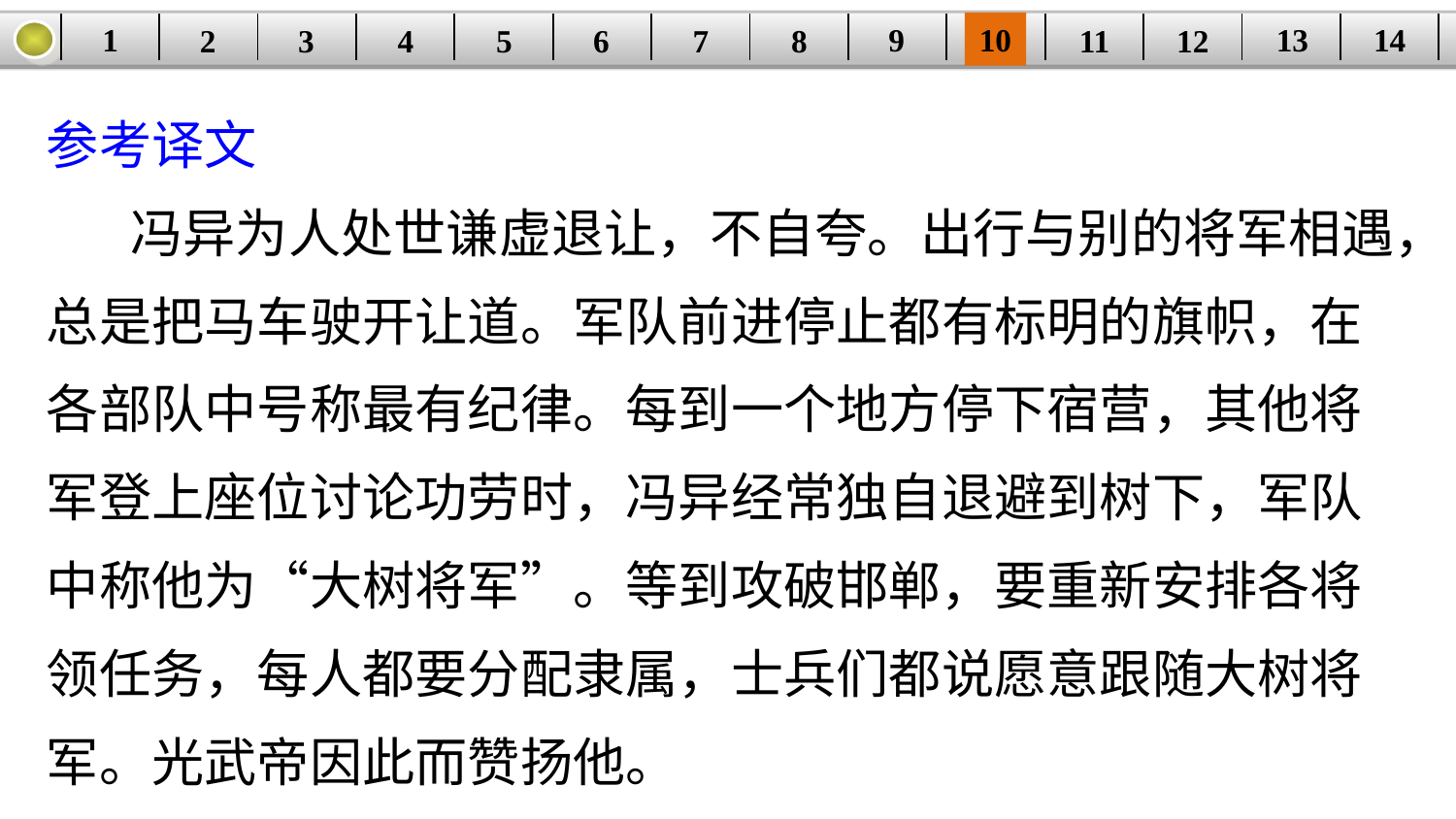

14
9
10
1
13
3
4
5
6
8
11
2
12
|  |  |  |  |  |  |  |  |  |  |  |  |  |  |
| --- | --- | --- | --- | --- | --- | --- | --- | --- | --- | --- | --- | --- | --- |
7

参考译文
      冯异为人处世谦虚退让，不自夸。出行与别的将军相遇，总是把马车驶开让道。军队前进停止都有标明的旗帜，在各部队中号称最有纪律。每到一个地方停下宿营，其他将军登上座位讨论功劳时，冯异经常独自退避到树下，军队中称他为“大树将军”。等到攻破邯郸，要重新安排各将领任务，每人都要分配隶属，士兵们都说愿意跟随大树将军。光武帝因此而赞扬他。